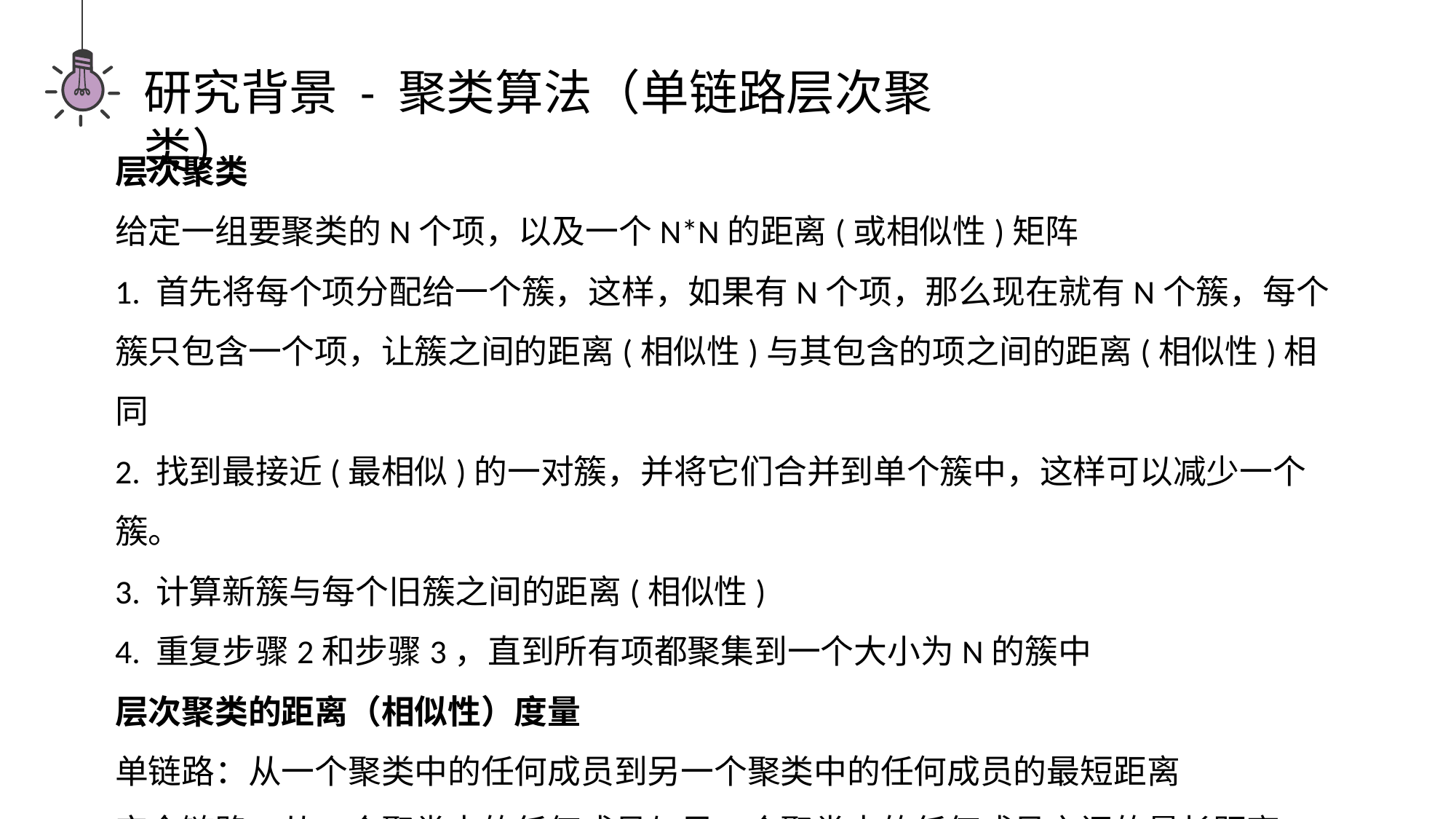

研究背景 - 聚类算法（单链路层次聚类）
层次聚类
给定一组要聚类的N个项，以及一个N*N的距离(或相似性)矩阵
1. 首先将每个项分配给一个簇，这样，如果有N个项，那么现在就有N个簇，每个簇只包含一个项，让簇之间的距离(相似性)与其包含的项之间的距离(相似性)相同
2. 找到最接近(最相似)的一对簇，并将它们合并到单个簇中，这样可以减少一个簇。
3. 计算新簇与每个旧簇之间的距离(相似性)
4. 重复步骤2和步骤3，直到所有项都聚集到一个大小为N的簇中
层次聚类的距离（相似性）度量
单链路：从一个聚类中的任何成员到另一个聚类中的任何成员的最短距离
完全链路：从一个聚类中的任何成员与另一个聚类中的任何成员之间的最长距离
平均链路：从一个聚类中的任何成员到另一个聚类中的任何成员的平均距离